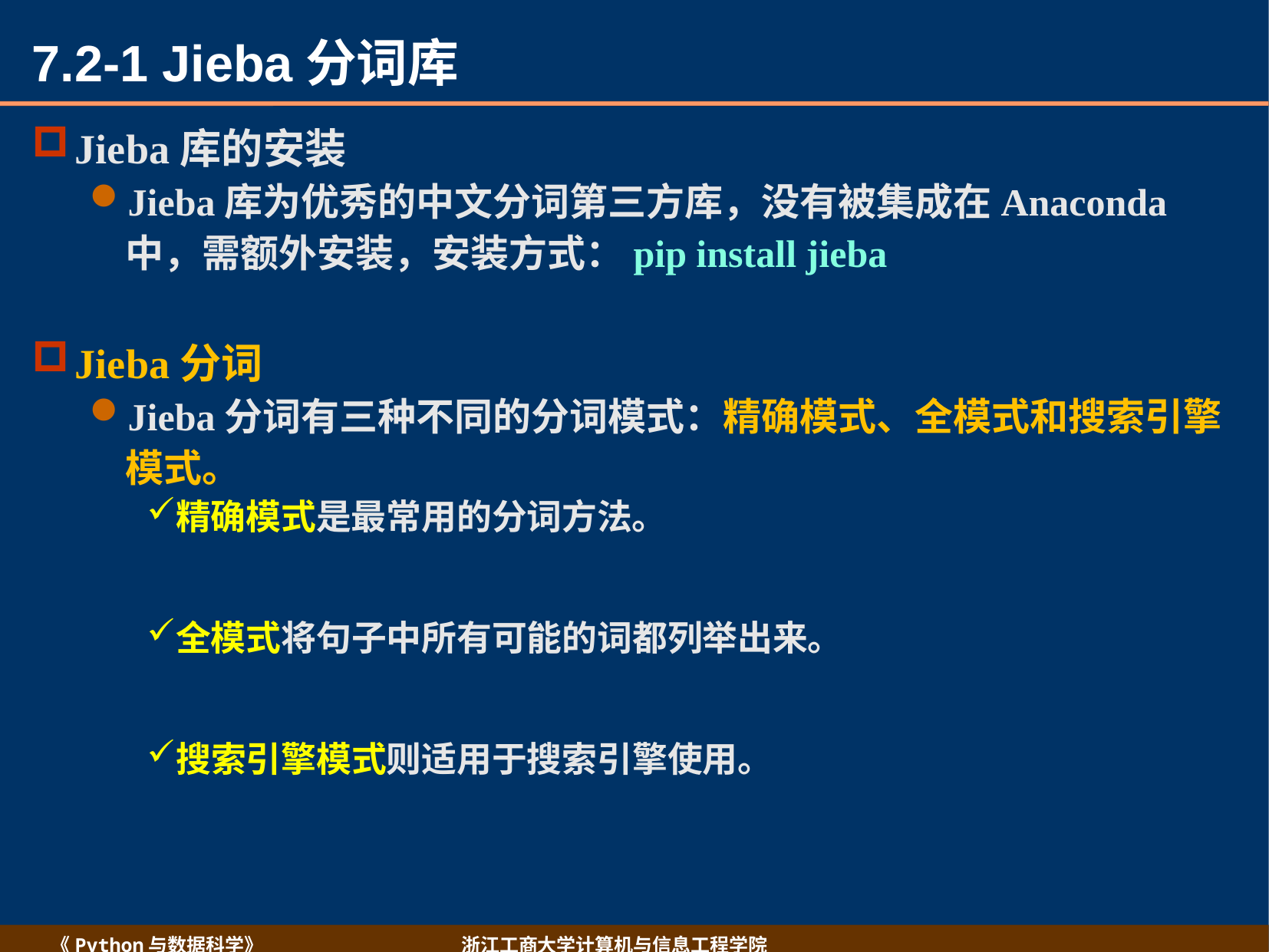

# 7.2-1 Jieba分词库
Jieba库的安装
Jieba库为优秀的中文分词第三方库，没有被集成在Anaconda中，需额外安装，安装方式：pip install jieba

Jieba分词
Jieba分词有三种不同的分词模式：精确模式、全模式和搜索引擎模式。
精确模式是最常用的分词方法。

全模式将句子中所有可能的词都列举出来。

搜索引擎模式则适用于搜索引擎使用。